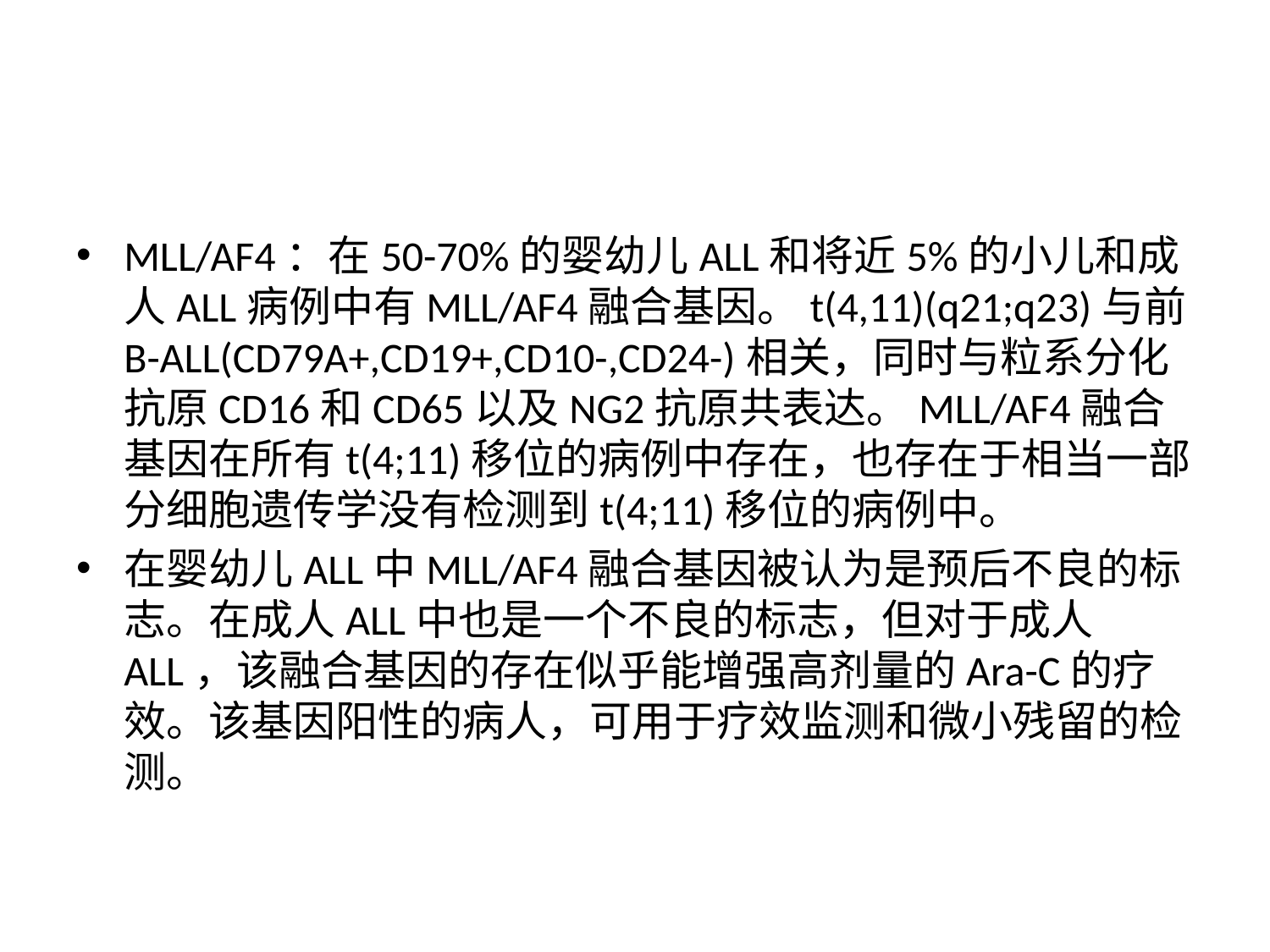

#
MLL/AF4：在50-70%的婴幼儿ALL和将近5%的小儿和成人ALL病例中有MLL/AF4融合基因。t(4,11)(q21;q23)与前B-ALL(CD79A+,CD19+,CD10-,CD24-)相关，同时与粒系分化抗原CD16和CD65以及NG2抗原共表达。MLL/AF4融合基因在所有t(4;11)移位的病例中存在，也存在于相当一部分细胞遗传学没有检测到t(4;11)移位的病例中。
在婴幼儿ALL中MLL/AF4融合基因被认为是预后不良的标志。在成人ALL中也是一个不良的标志，但对于成人ALL，该融合基因的存在似乎能增强高剂量的Ara-C的疗效。该基因阳性的病人，可用于疗效监测和微小残留的检测。